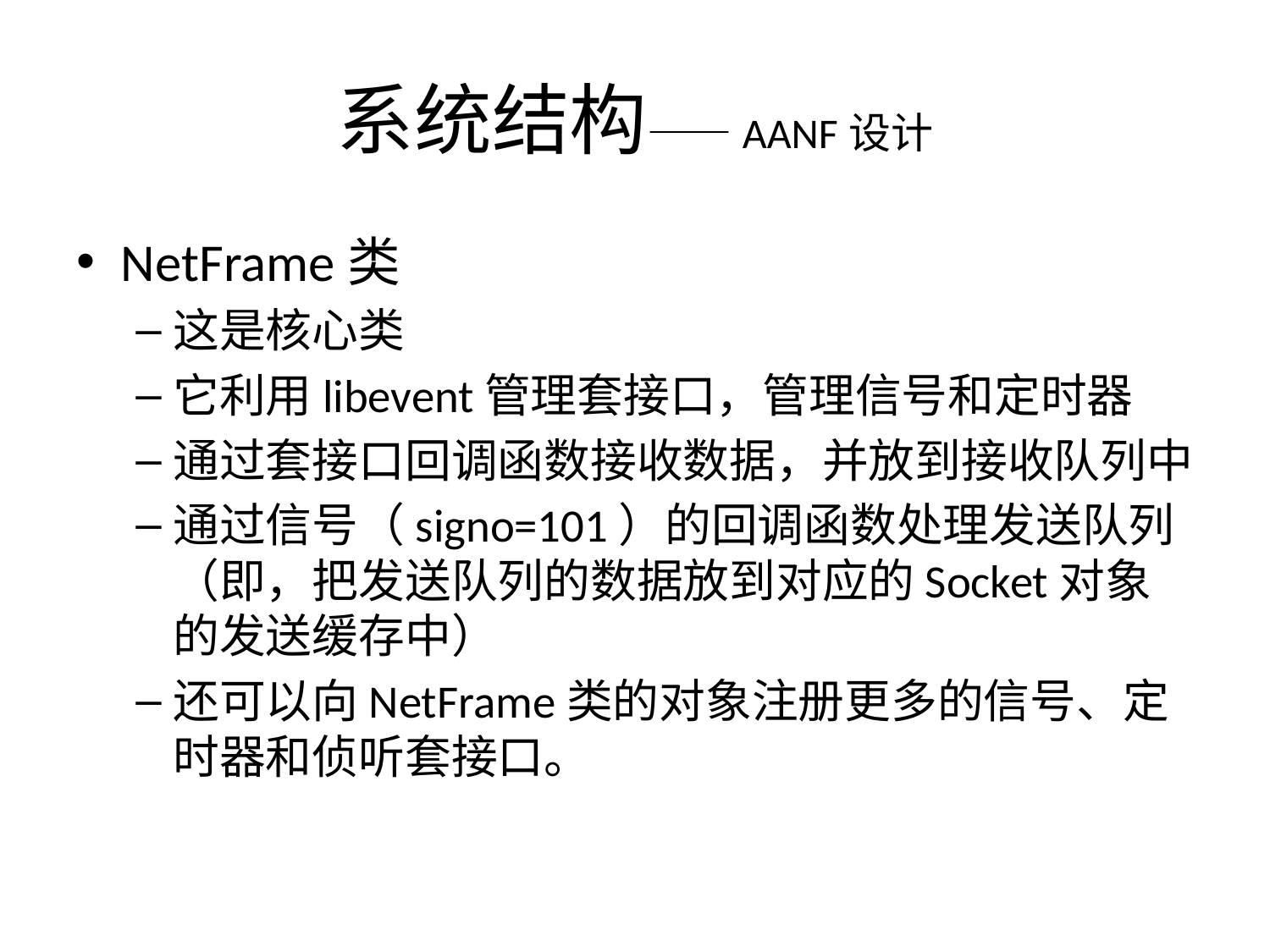

# 系统结构——AANF设计
NetFrame类
这是核心类
它利用libevent管理套接口，管理信号和定时器
通过套接口回调函数接收数据，并放到接收队列中
通过信号（signo=101）的回调函数处理发送队列（即，把发送队列的数据放到对应的Socket对象的发送缓存中）
还可以向NetFrame类的对象注册更多的信号、定时器和侦听套接口。